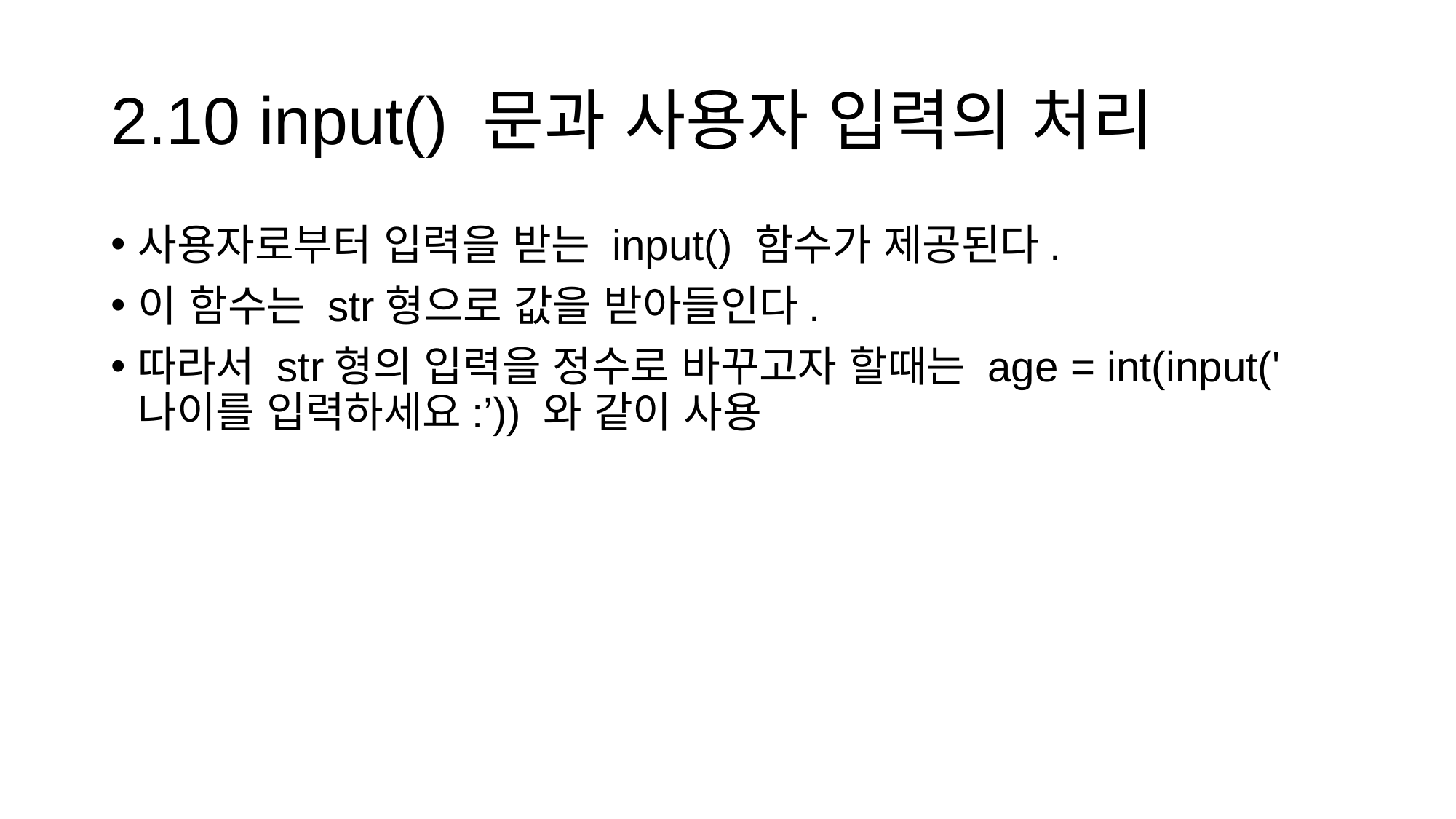

# 2.10 input() 문과 사용자 입력의 처리
사용자로부터 입력을 받는 input() 함수가 제공된다.
이 함수는 str형으로 값을 받아들인다.
따라서 str형의 입력을 정수로 바꾸고자 할때는 age = int(input('나이를 입력하세요:’)) 와 같이 사용